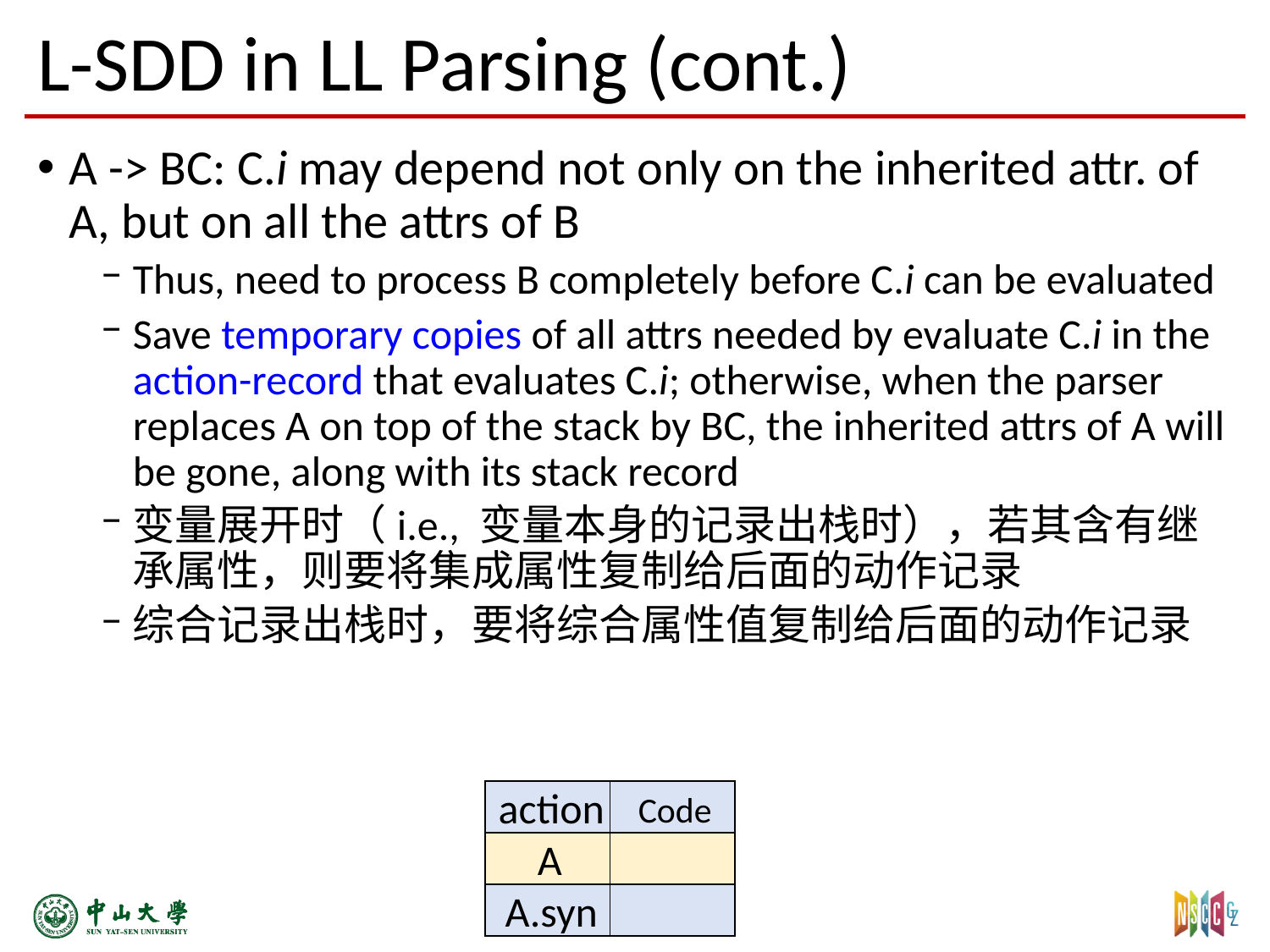

# L-SDD in LL Parsing (cont.)
A -> BC: C.i may depend not only on the inherited attr. of A, but on all the attrs of B
Thus, need to process B completely before C.i can be evaluated
Save temporary copies of all attrs needed by evaluate C.i in the action-record that evaluates C.i; otherwise, when the parser replaces A on top of the stack by BC, the inherited attrs of A will be gone, along with its stack record
变量展开时（i.e., 变量本身的记录出栈时），若其含有继承属性，则要将集成属性复制给后面的动作记录
综合记录出栈时，要将综合属性值复制给后面的动作记录
action
Code
|  |  |
| --- | --- |
|  |  |
|  |  |
A
A.syn
6